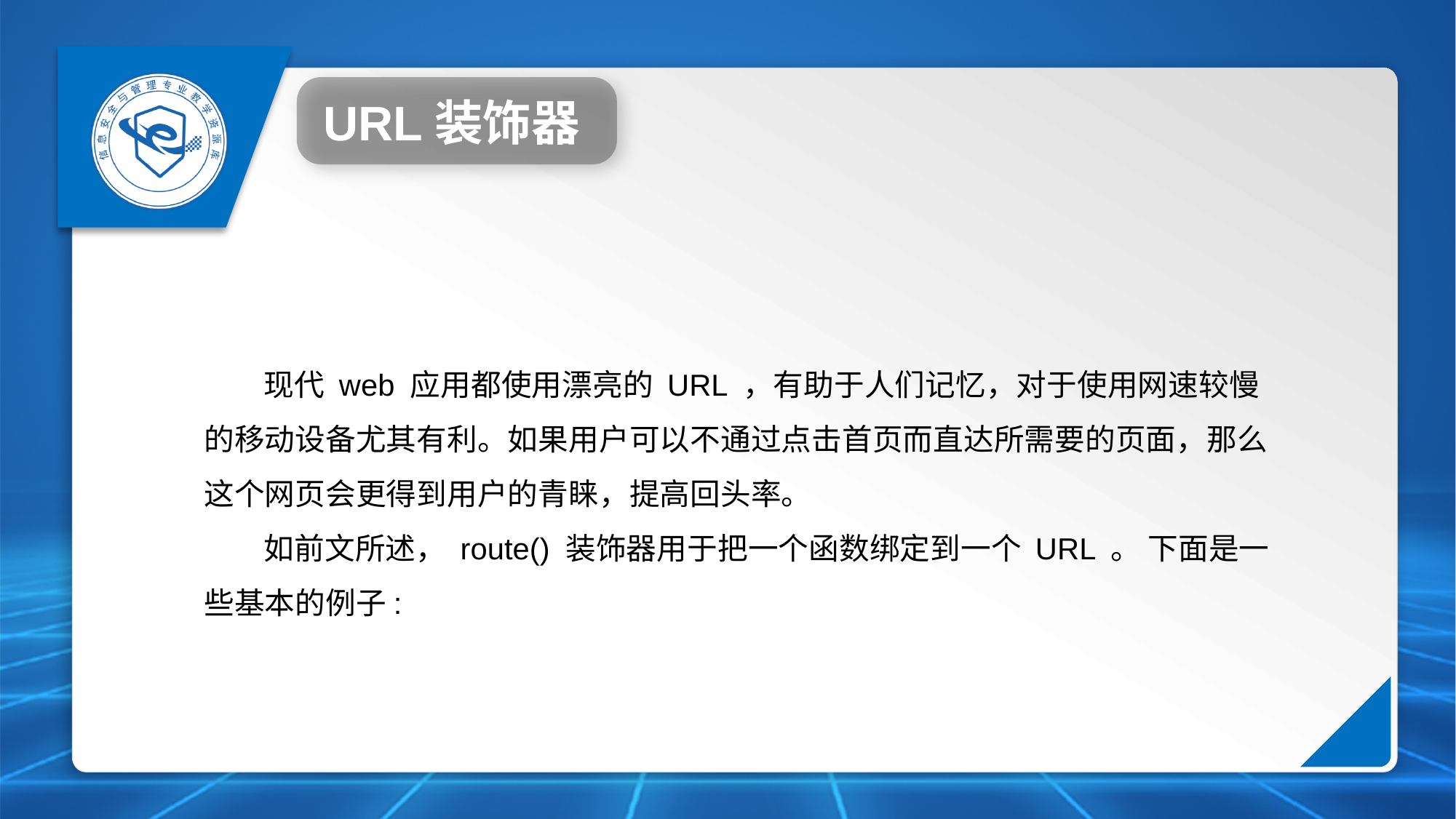

URL装饰器
现代 web 应用都使用漂亮的 URL ，有助于人们记忆，对于使用网速较慢的移动设备尤其有利。如果用户可以不通过点击首页而直达所需要的页面，那么这个网页会更得到用户的青睐，提高回头率。
如前文所述， route() 装饰器用于把一个函数绑定到一个 URL 。 下面是一些基本的例子: